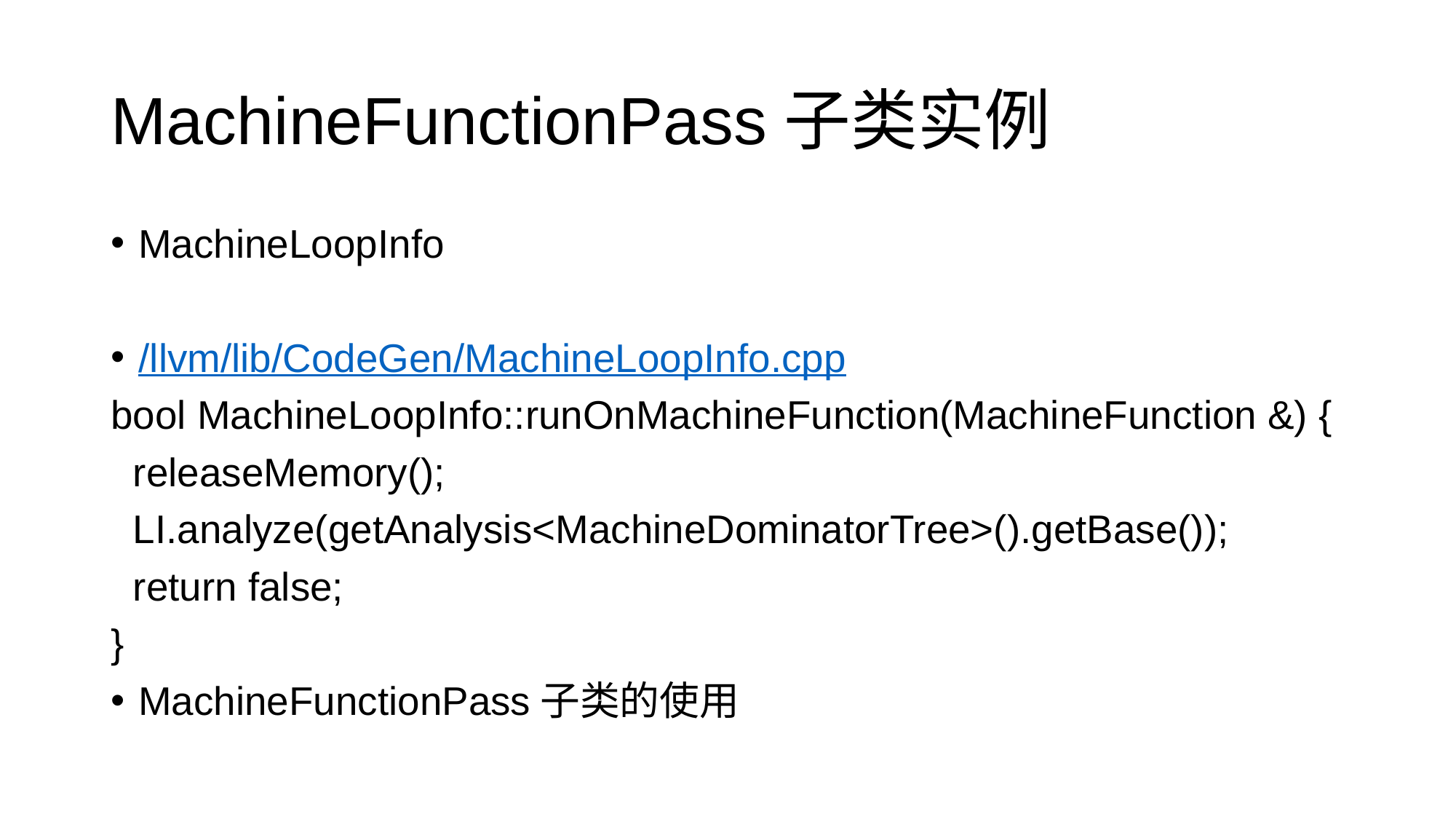

# MachineFunctionPass子类实例
MachineLoopInfo

/llvm/lib/CodeGen/MachineLoopInfo.cpp
bool MachineLoopInfo::runOnMachineFunction(MachineFunction &) {
  releaseMemory();
  LI.analyze(getAnalysis<MachineDominatorTree>().getBase());
  return false;
}
MachineFunctionPass子类的使用